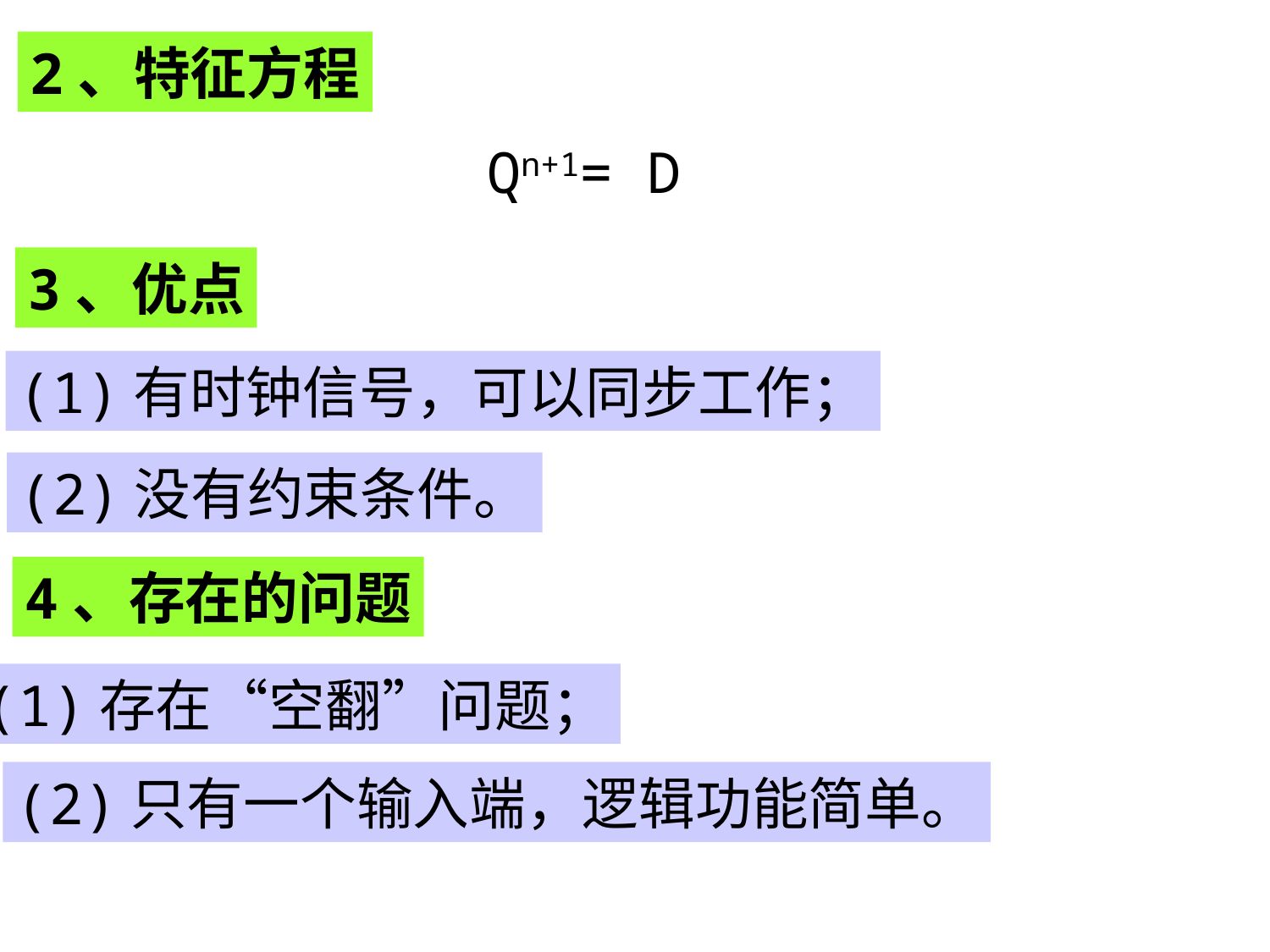

2、特征方程
Qn+1= D
3、优点
(1)有时钟信号，可以同步工作；
(2)没有约束条件。
4、存在的问题
(1)存在“空翻”问题；
(2)只有一个输入端，逻辑功能简单。
35